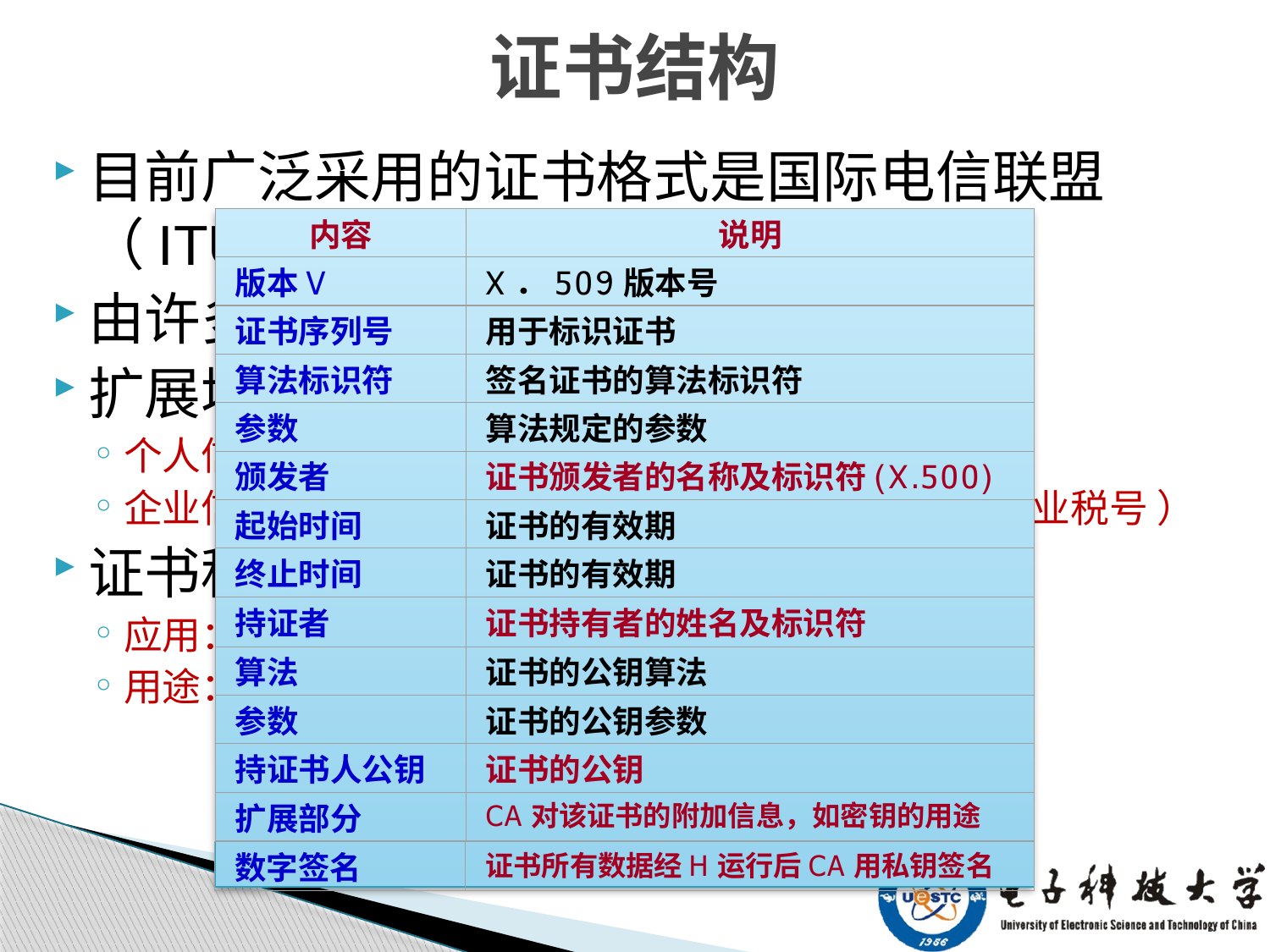

# 证书结构
目前广泛采用的证书格式是国际电信联盟（ITU）提出的X.509v3格式
由许多个基本证书域和扩展域构成
扩展域
个人信息（身份证号码、社会保险号、驾驶证号码）
企业信息（企业工商注册号 、企业组织机构代码 、企业税号 ）
证书种类
应用：个人证书、企业证书、VPN证书、服务器证书
用途：签名证书、加密证书（双证书双密钥）

内容

说明

版本V

X．509版本号

证书序列号

用于标识证书

算法标识符

签名证书的算法标识符

参数

算法规定的参数

颁发者

证书颁发者的名称及标识符(X.500)

起始时间

证书的有效期

终止时间

证书的有效期

持证者

证书持有者的姓名及标识符

算法

证书的公钥算法

参数

证书的公钥参数

持证书人公钥

证书的公钥

扩展部分

CA对该证书的附加信息，如密钥的用途

数字签名

证书所有数据经H运行后CA用私钥签名